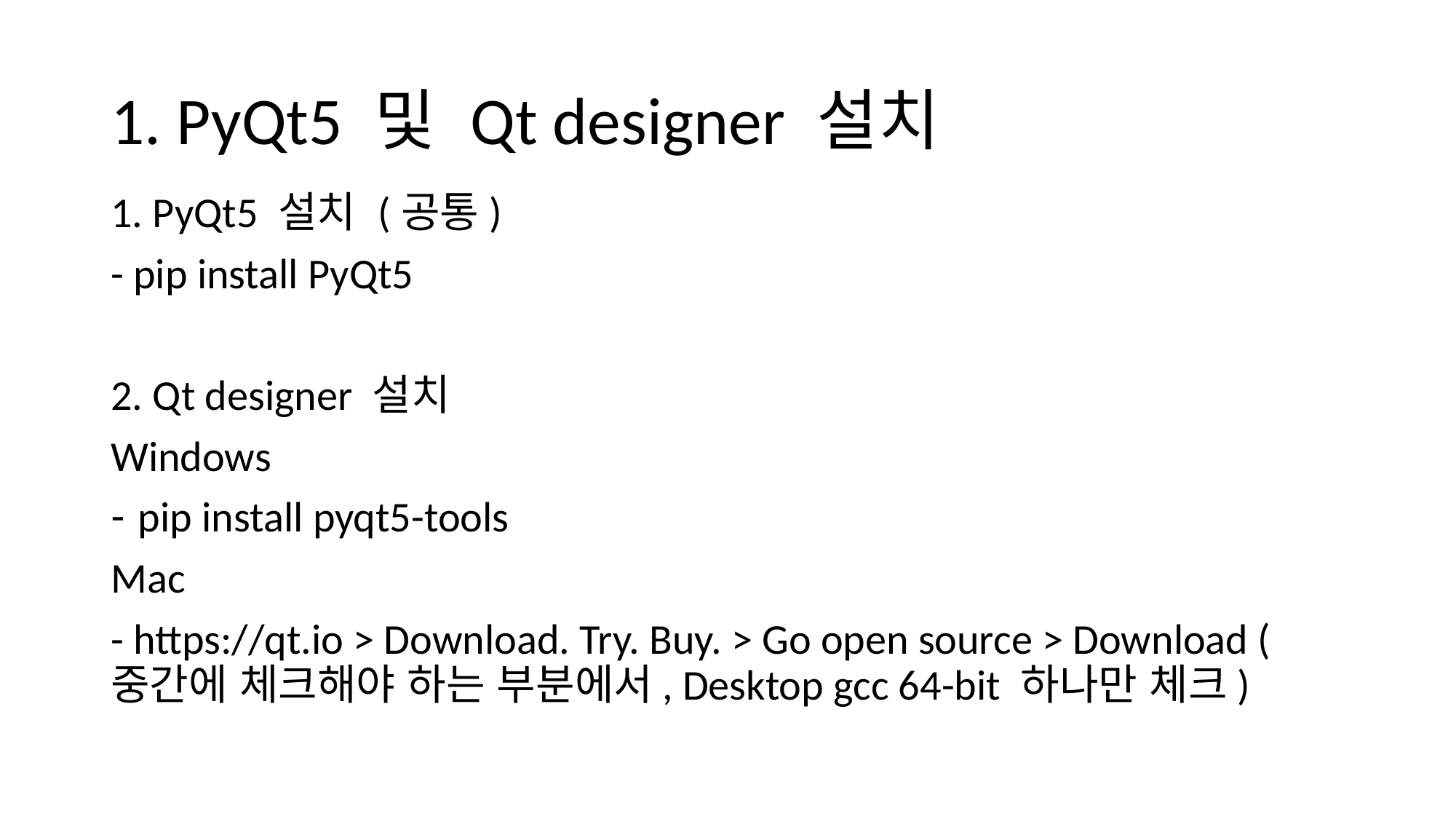

# 1. PyQt5 및 Qt designer 설치
1. PyQt5 설치 (공통)
- pip install PyQt5

2. Qt designer 설치
Windows
pip install pyqt5-tools
Mac
- https://qt.io > Download. Try. Buy. > Go open source > Download (중간에 체크해야 하는 부분에서, Desktop gcc 64-bit 하나만 체크)